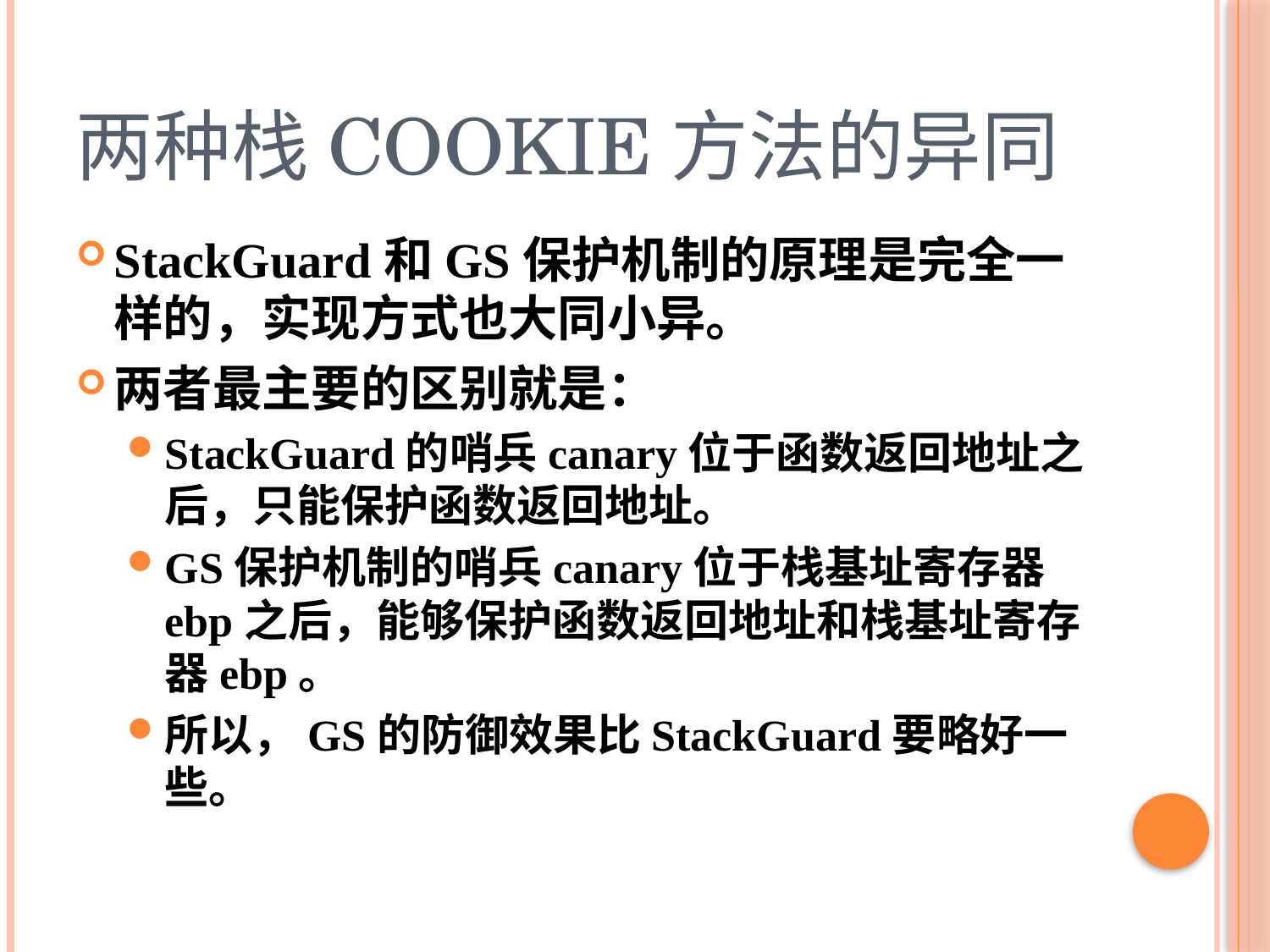

# 两种栈cookie方法的异同
StackGuard和GS保护机制的原理是完全一样的，实现方式也大同小异。
两者最主要的区别就是：
StackGuard的哨兵canary位于函数返回地址之后，只能保护函数返回地址。
GS保护机制的哨兵canary位于栈基址寄存器ebp之后，能够保护函数返回地址和栈基址寄存器ebp。
所以，GS的防御效果比StackGuard要略好一些。